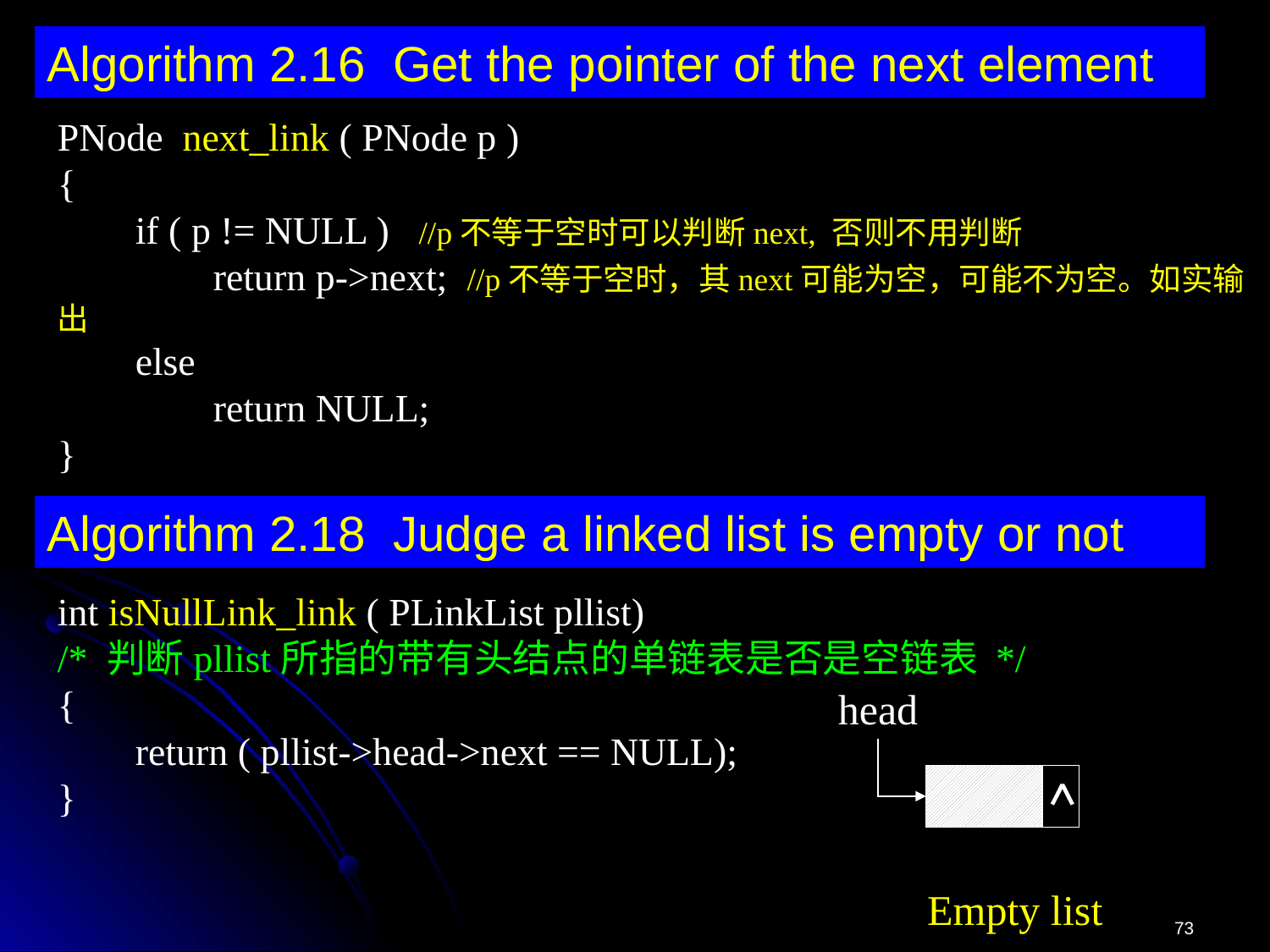

Algorithm 2.16  Get the pointer of the next element
PNode  next_link ( PNode p )
{
        if ( p != NULL )   //p不等于空时可以判断next, 否则不用判断
                return p->next;  //p不等于空时，其next可能为空，可能不为空。如实输出
        else
                return NULL;
}
Algorithm 2.18  Judge a linked list is empty or not
int isNullLink_link ( PLinkList pllist)
/* 判断pllist所指的带有头结点的单链表是否是空链表 */
{
        return ( pllist->head->next == NULL);
}
head

Empty list

73